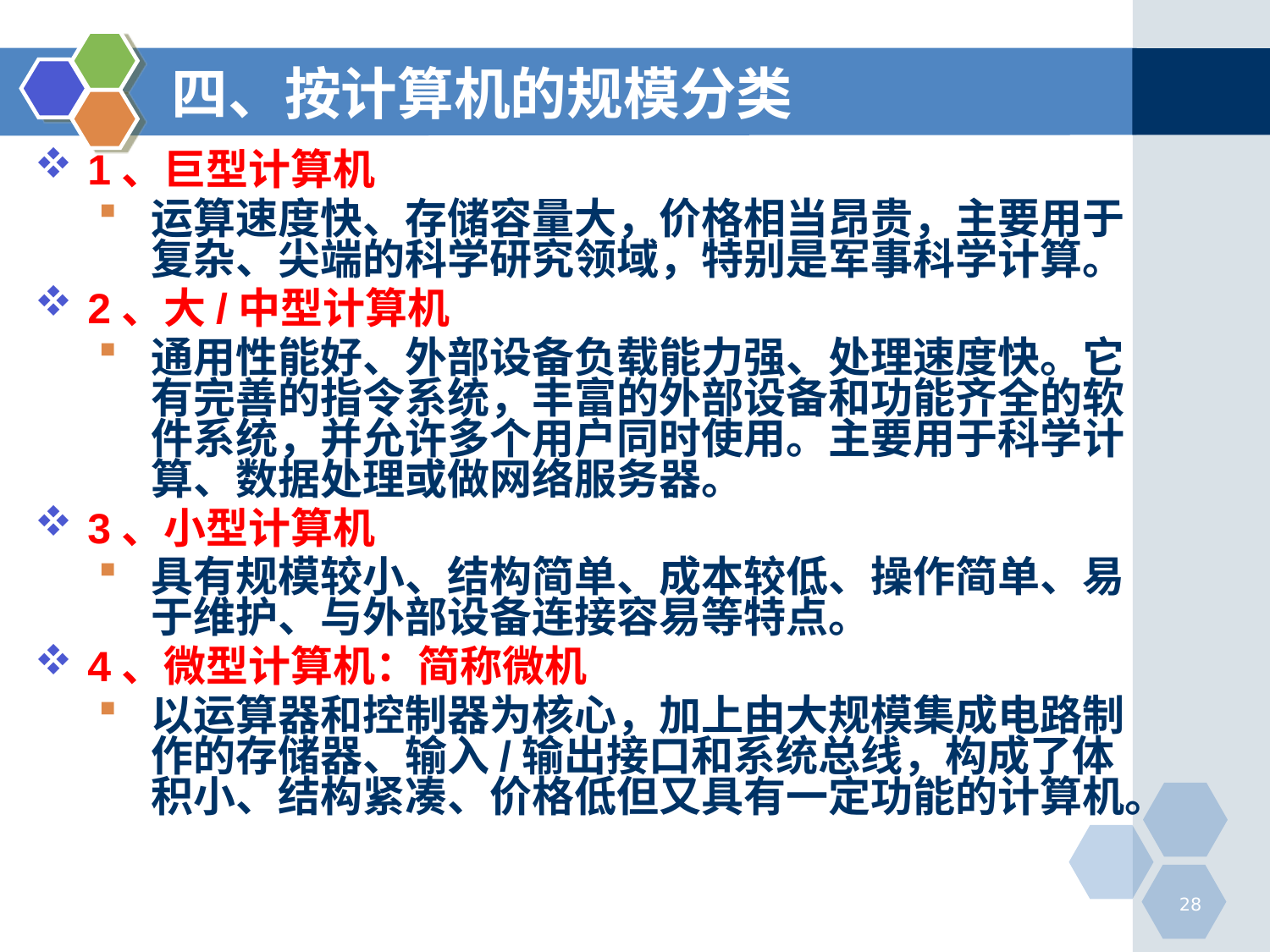

# 四、按计算机的规模分类
1、巨型计算机
运算速度快、存储容量大，价格相当昂贵，主要用于复杂、尖端的科学研究领域，特别是军事科学计算。
2、大/中型计算机
通用性能好、外部设备负载能力强、处理速度快。它有完善的指令系统，丰富的外部设备和功能齐全的软件系统，并允许多个用户同时使用。主要用于科学计算、数据处理或做网络服务器。
3、小型计算机
具有规模较小、结构简单、成本较低、操作简单、易于维护、与外部设备连接容易等特点。
4、微型计算机：简称微机
以运算器和控制器为核心，加上由大规模集成电路制作的存储器、输入/输出接口和系统总线，构成了体积小、结构紧凑、价格低但又具有一定功能的计算机。
28